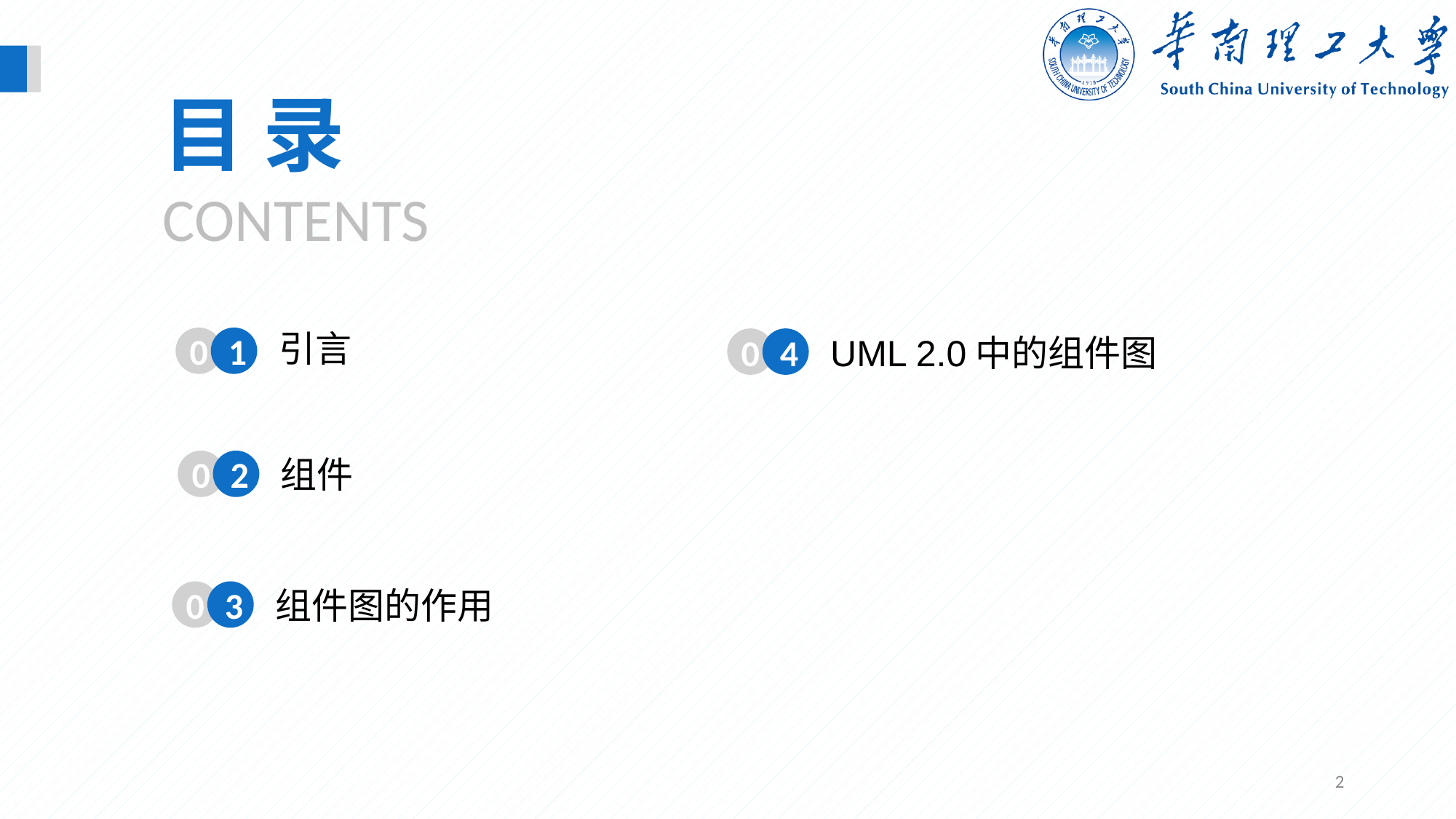

目 录
CONTENTS
引言
0
1
UML 2.0中的组件图
0
4
组件
0
2
组件图的作用
0
3
2